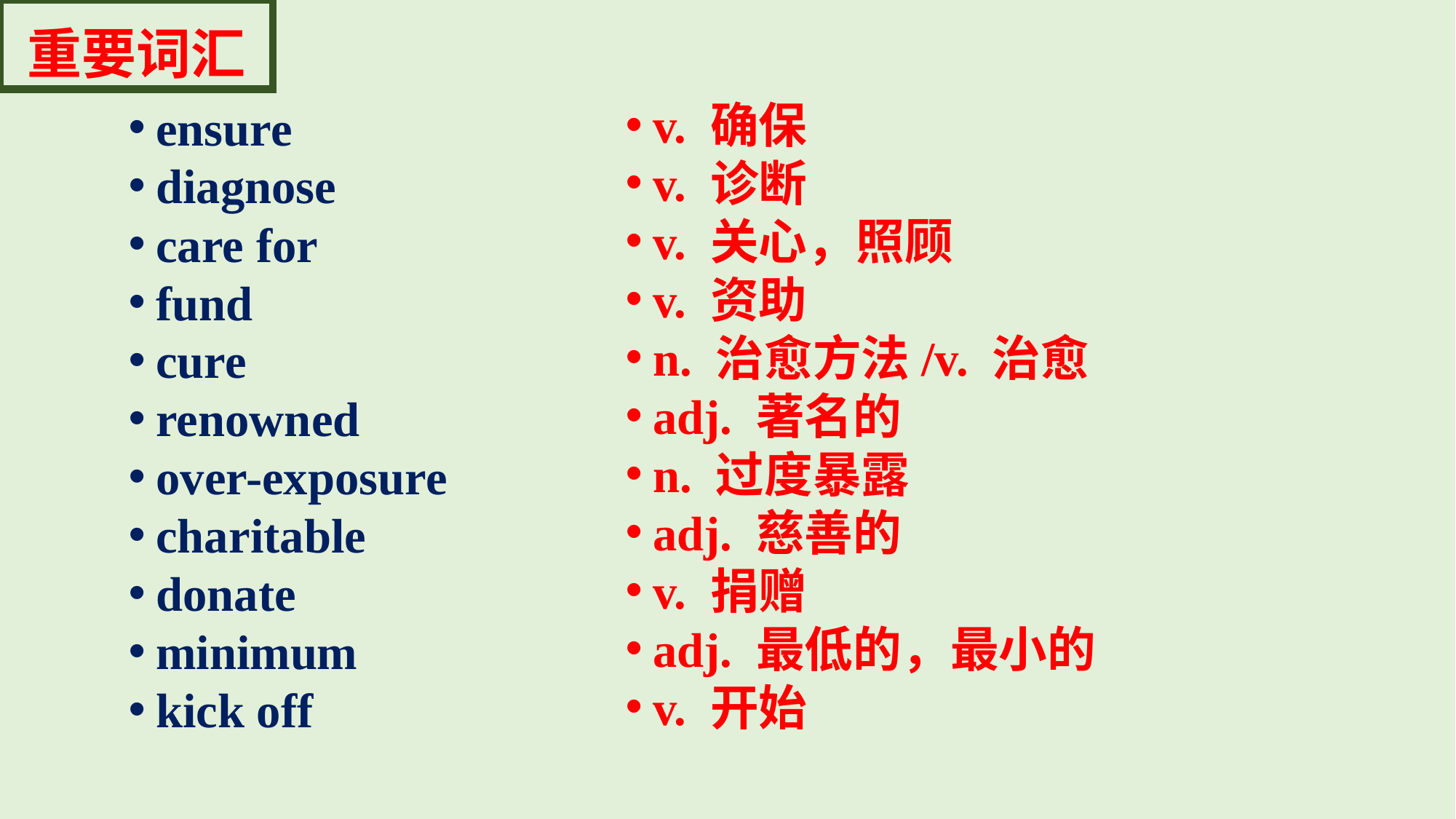

重要词汇
v. 确保
v. 诊断
v. 关心，照顾
v. 资助
n. 治愈方法/v. 治愈
adj. 著名的
n. 过度暴露
adj. 慈善的
v. 捐赠
adj. 最低的，最小的
v. 开始
ensure
diagnose
care for
fund
cure
renowned
over-exposure
charitable
donate
minimum
kick off